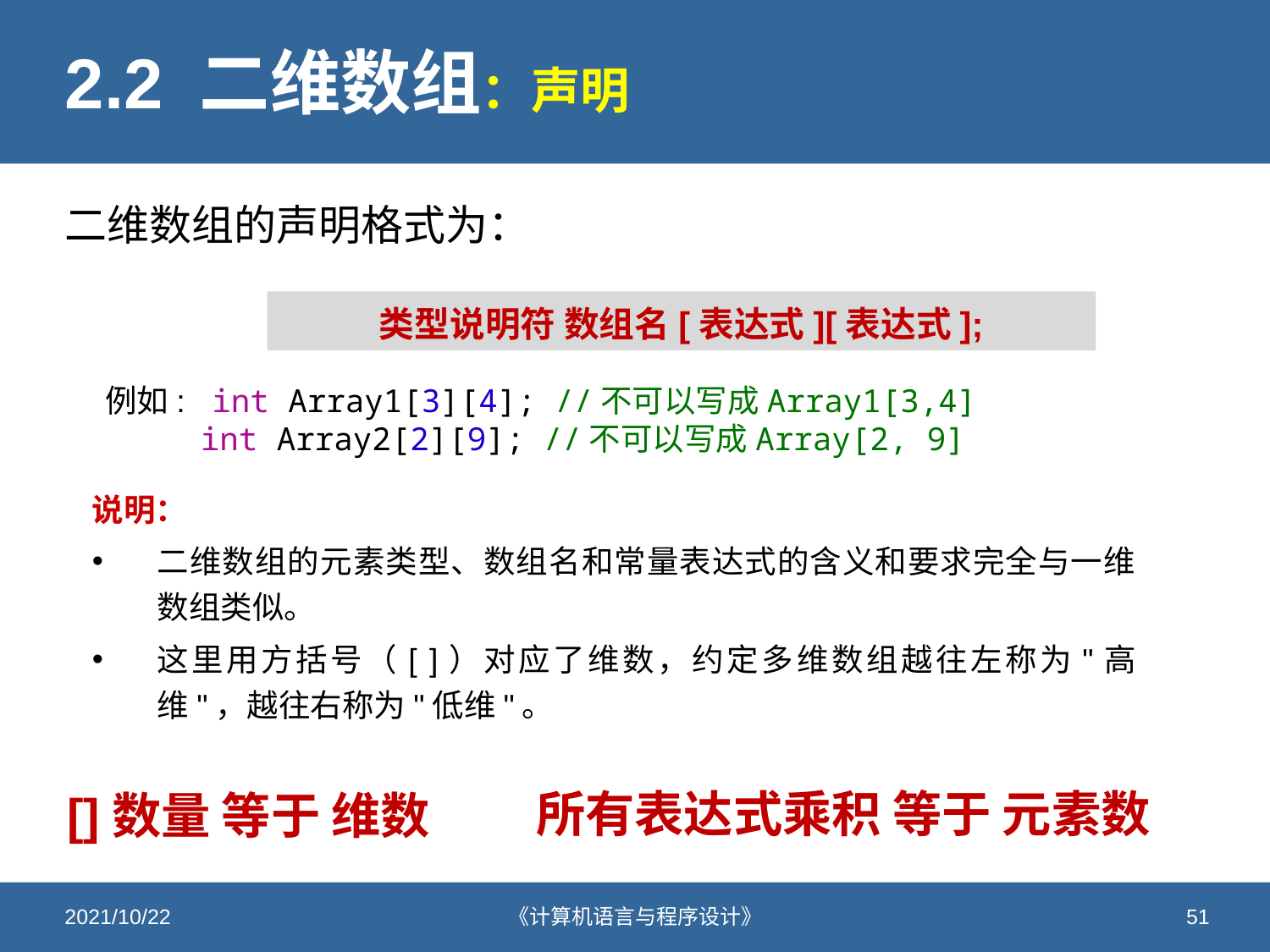

# 2.2 二维数组：声明
二维数组的声明格式为：
类型说明符 数组名[表达式][表达式];
例如:   int Array1[3][4]; //不可以写成Array1[3,4]
     int Array2[2][9]; //不可以写成Array[2, 9]
说明：
二维数组的元素类型、数组名和常量表达式的含义和要求完全与一维数组类似。
这里用方括号（[ ]）对应了维数，约定多维数组越往左称为"高维"，越往右称为"低维"。
所有表达式乘积 等于 元素数
[]数量 等于 维数
2021/10/22
《计算机语言与程序设计》
51